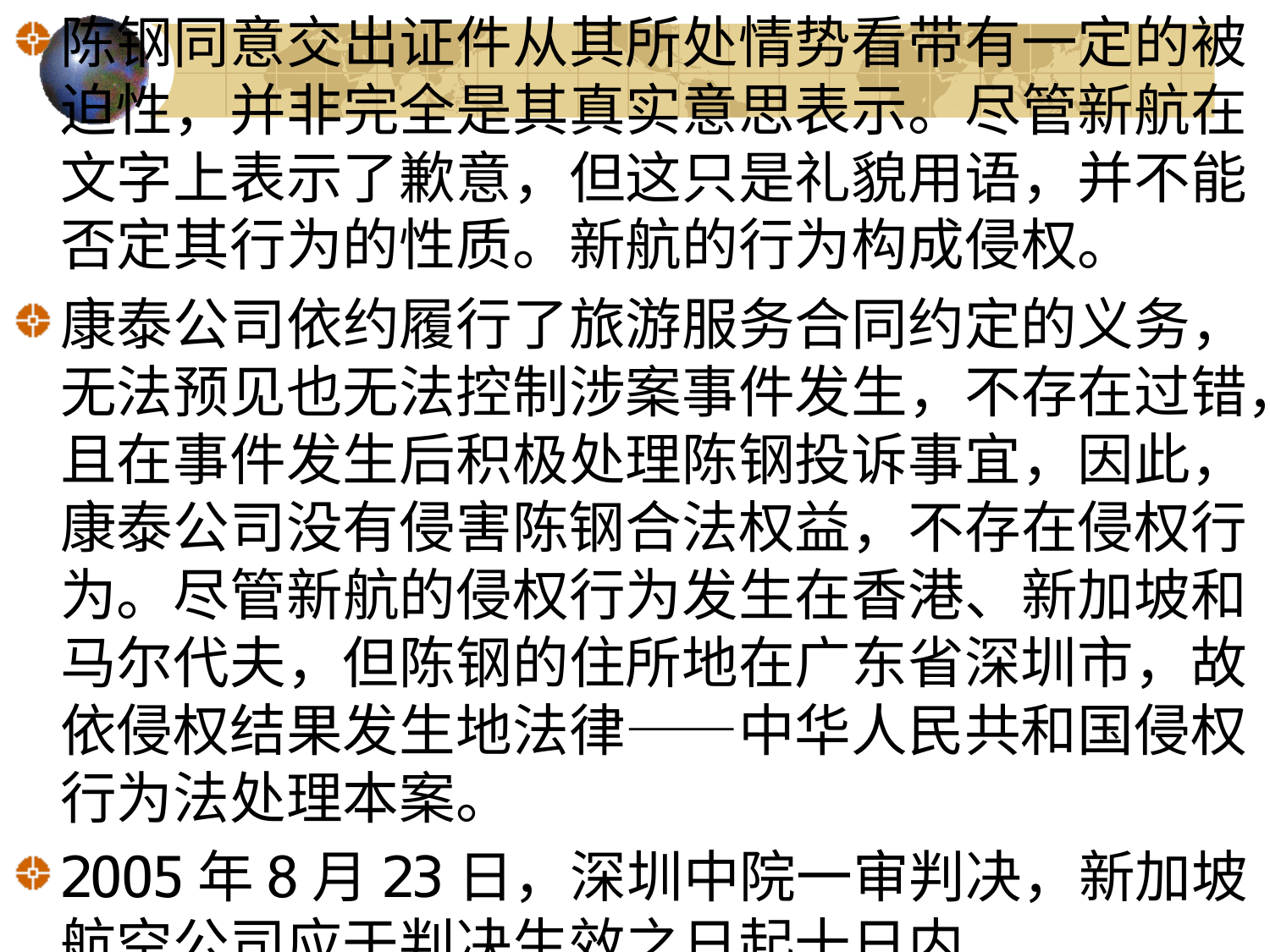

陈钢同意交出证件从其所处情势看带有一定的被迫性，并非完全是其真实意思表示。尽管新航在文字上表示了歉意，但这只是礼貌用语，并不能否定其行为的性质。新航的行为构成侵权。
康泰公司依约履行了旅游服务合同约定的义务，无法预见也无法控制涉案事件发生，不存在过错，且在事件发生后积极处理陈钢投诉事宜，因此，康泰公司没有侵害陈钢合法权益，不存在侵权行为。尽管新航的侵权行为发生在香港、新加坡和马尔代夫，但陈钢的住所地在广东省深圳市，故依侵权结果发生地法律――中华人民共和国侵权行为法处理本案。
2005年8月23日，深圳中院一审判决，新加坡航空公司应于判决生效之日起十日内